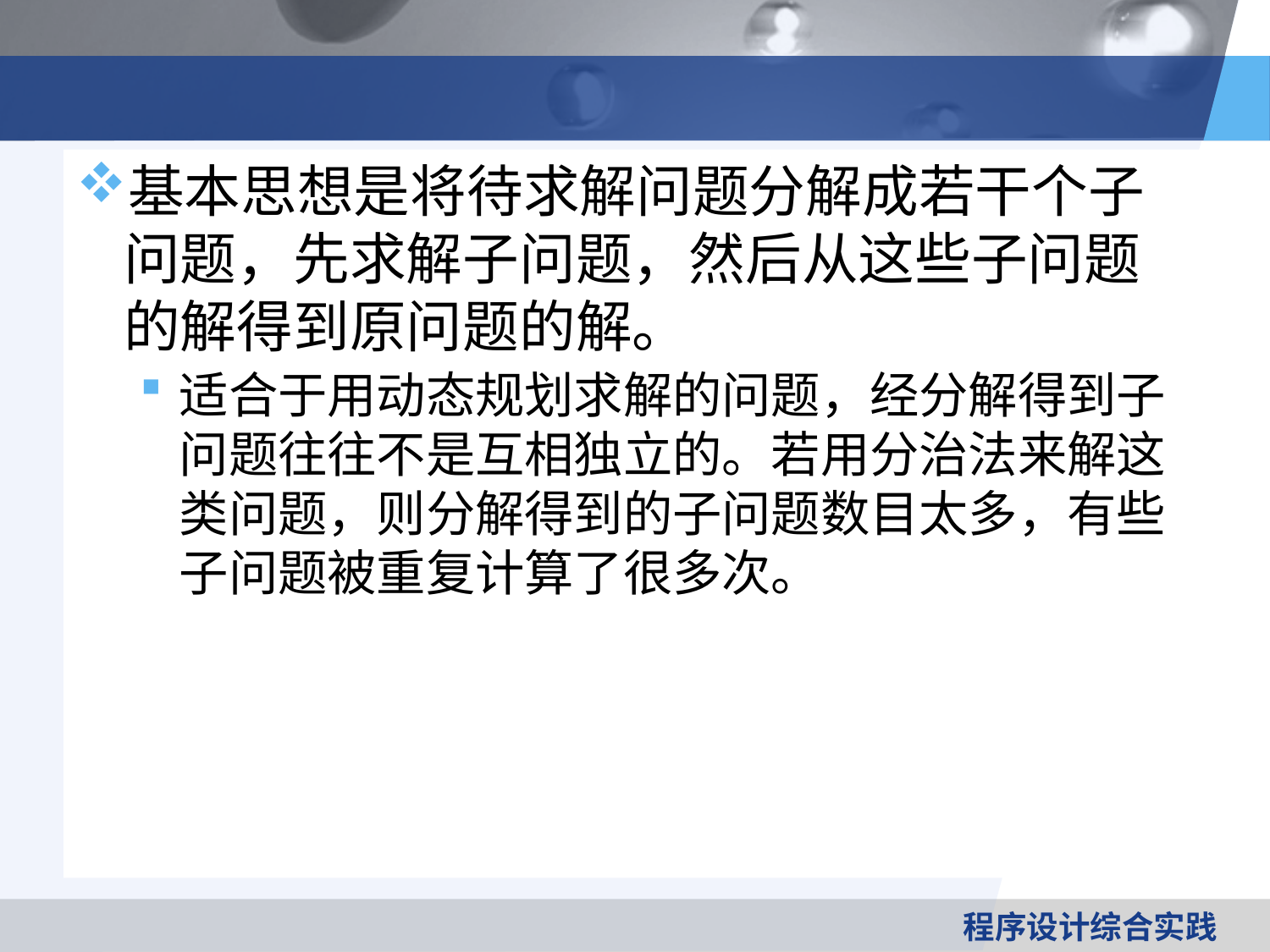

#
基本思想是将待求解问题分解成若干个子问题，先求解子问题，然后从这些子问题的解得到原问题的解。
适合于用动态规划求解的问题，经分解得到子问题往往不是互相独立的。若用分治法来解这类问题，则分解得到的子问题数目太多，有些子问题被重复计算了很多次。